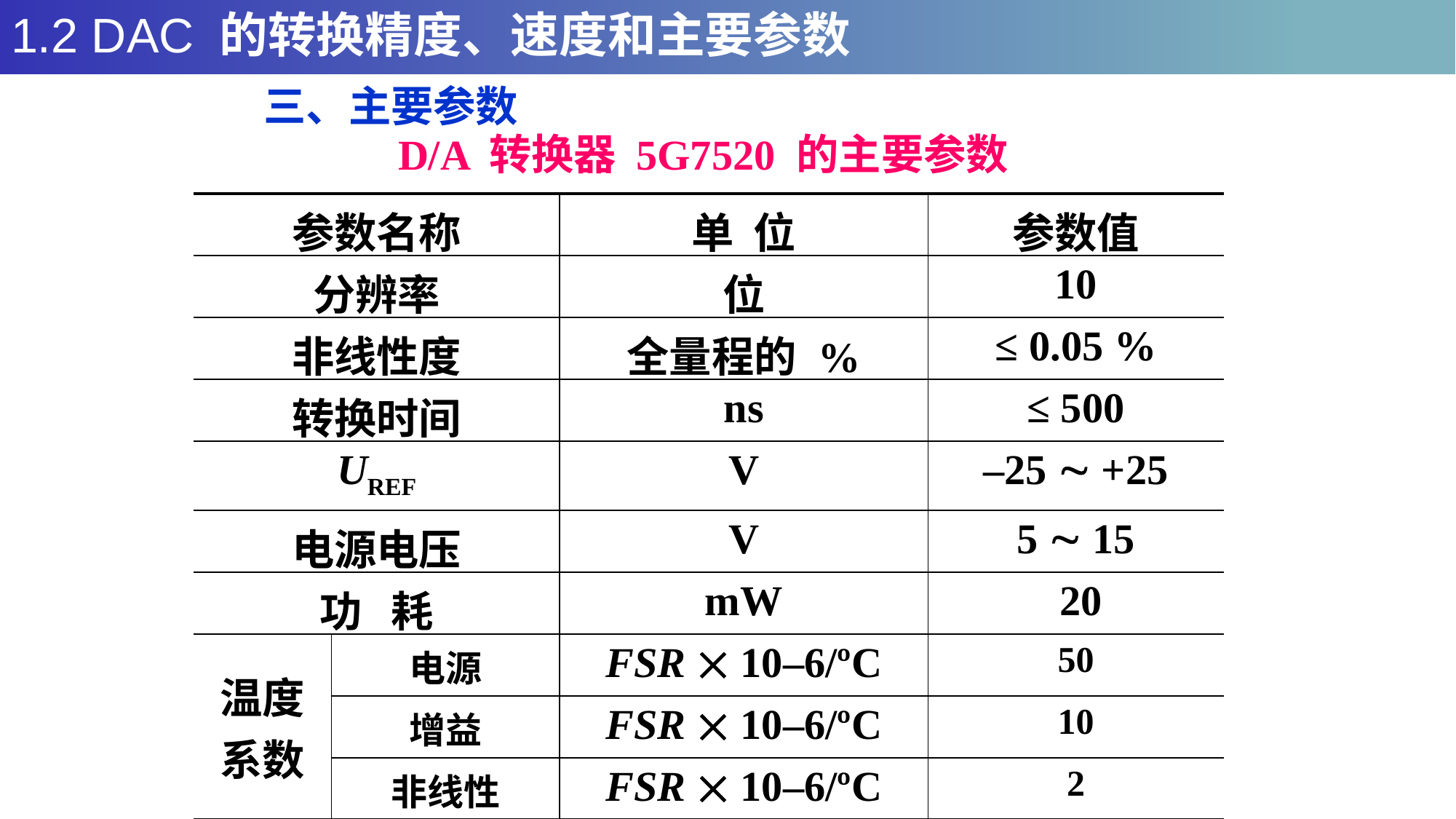

# 1.2 DAC 的转换精度、速度和主要参数
三、主要参数
D/A 转换器 5G7520 的主要参数
| 参数名称 |  | 单 位 | 参数值 |
| --- | --- | --- | --- |
| 分辨率 |  | 位 | 10 |
| 非线性度 |  | 全量程的 % | ≤ 0.05 % |
| 转换时间 |  | ns | ≤ 500 |
| UREF |  | V | –25 ∼ +25 |
| 电源电压 |  | V | 5 ∼ 15 |
| 功 耗 |  | mW | 20 |
| 温度系数 | 电源 | FSR × 10–6/ºC | 50 |
|  | 增益 | FSR × 10–6/ºC | 10 |
|  | 非线性 | FSR × 10–6/ºC | 2 |